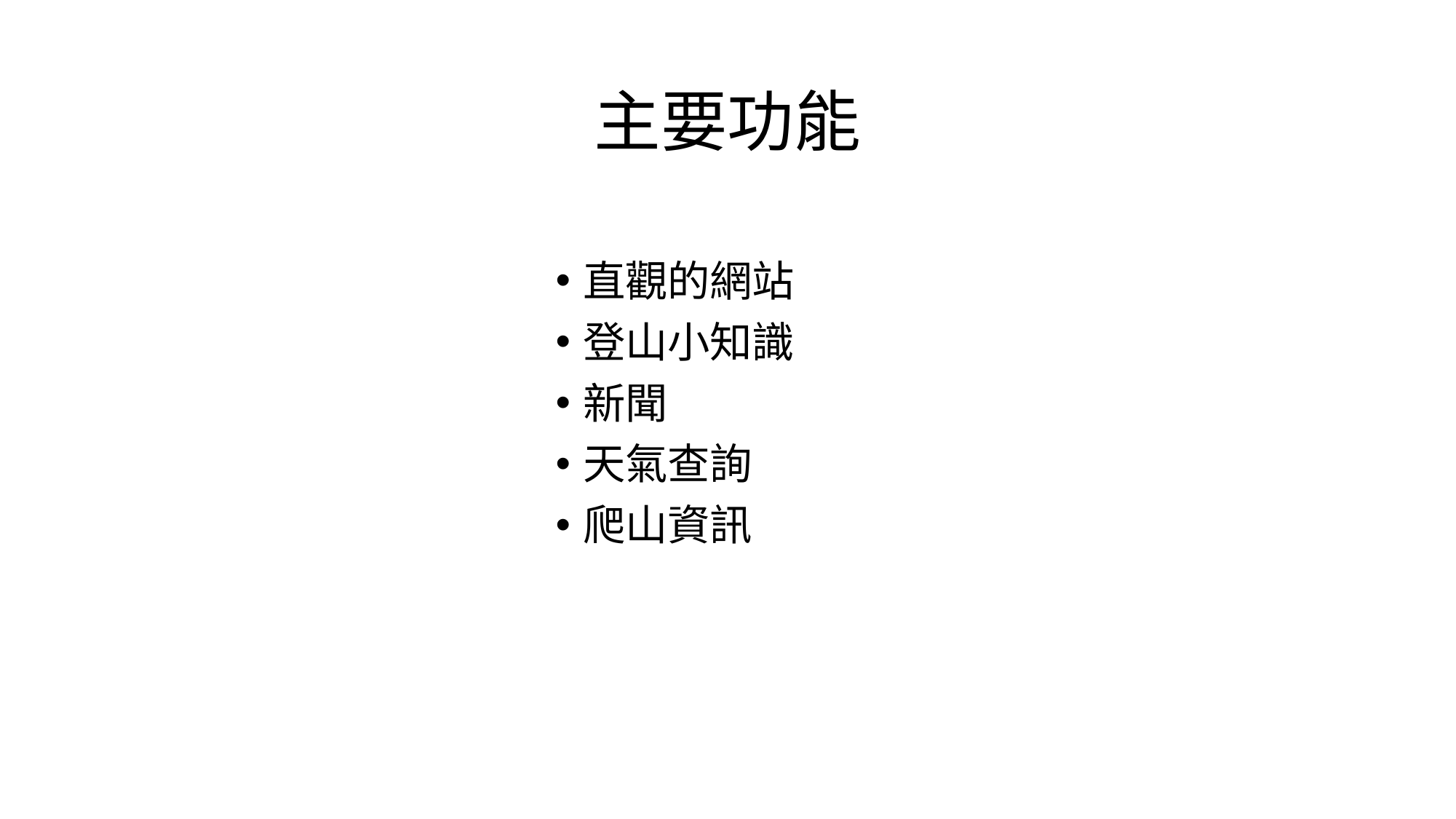

# 主要功能
直觀的網站
登山小知識
新聞
天氣查詢
爬山資訊